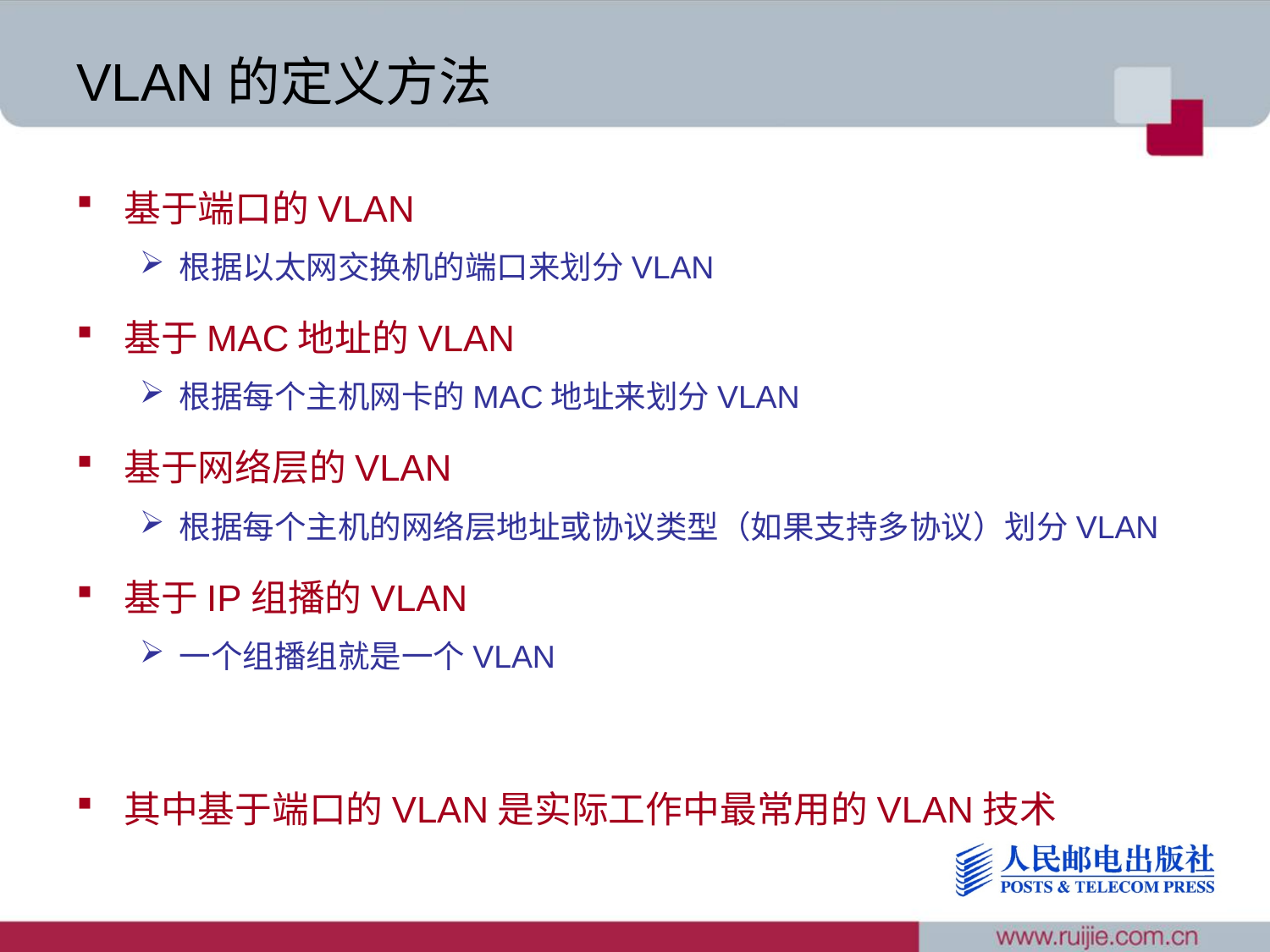

# VLAN的定义方法
基于端口的VLAN
根据以太网交换机的端口来划分VLAN
基于MAC地址的VLAN
根据每个主机网卡的MAC地址来划分VLAN
基于网络层的VLAN
根据每个主机的网络层地址或协议类型（如果支持多协议）划分VLAN
基于IP组播的VLAN
一个组播组就是一个VLAN

其中基于端口的VLAN是实际工作中最常用的VLAN技术